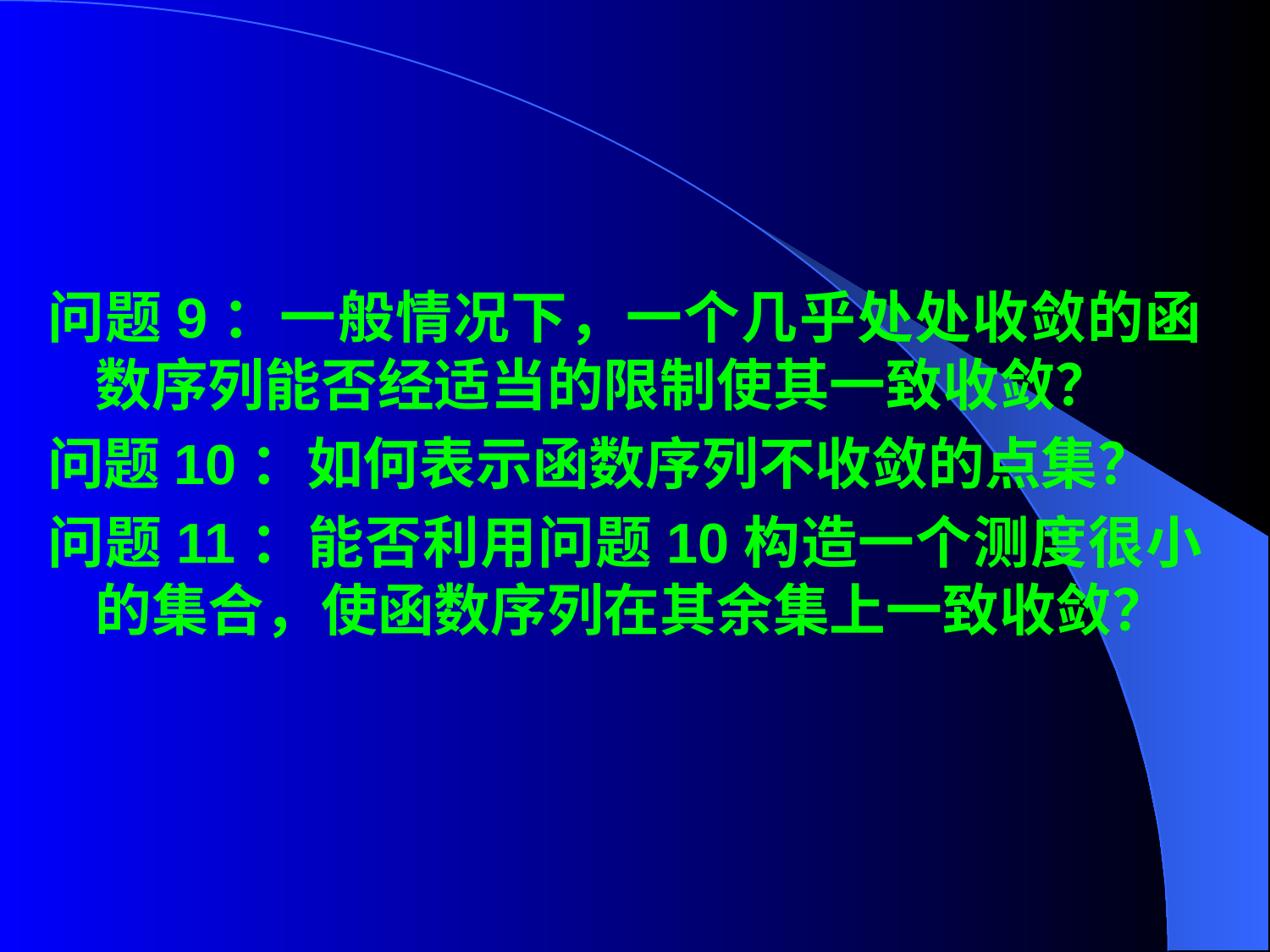

问题9：一般情况下，一个几乎处处收敛的函数序列能否经适当的限制使其一致收敛？
问题10：如何表示函数序列不收敛的点集？
问题11：能否利用问题10构造一个测度很小的集合，使函数序列在其余集上一致收敛？